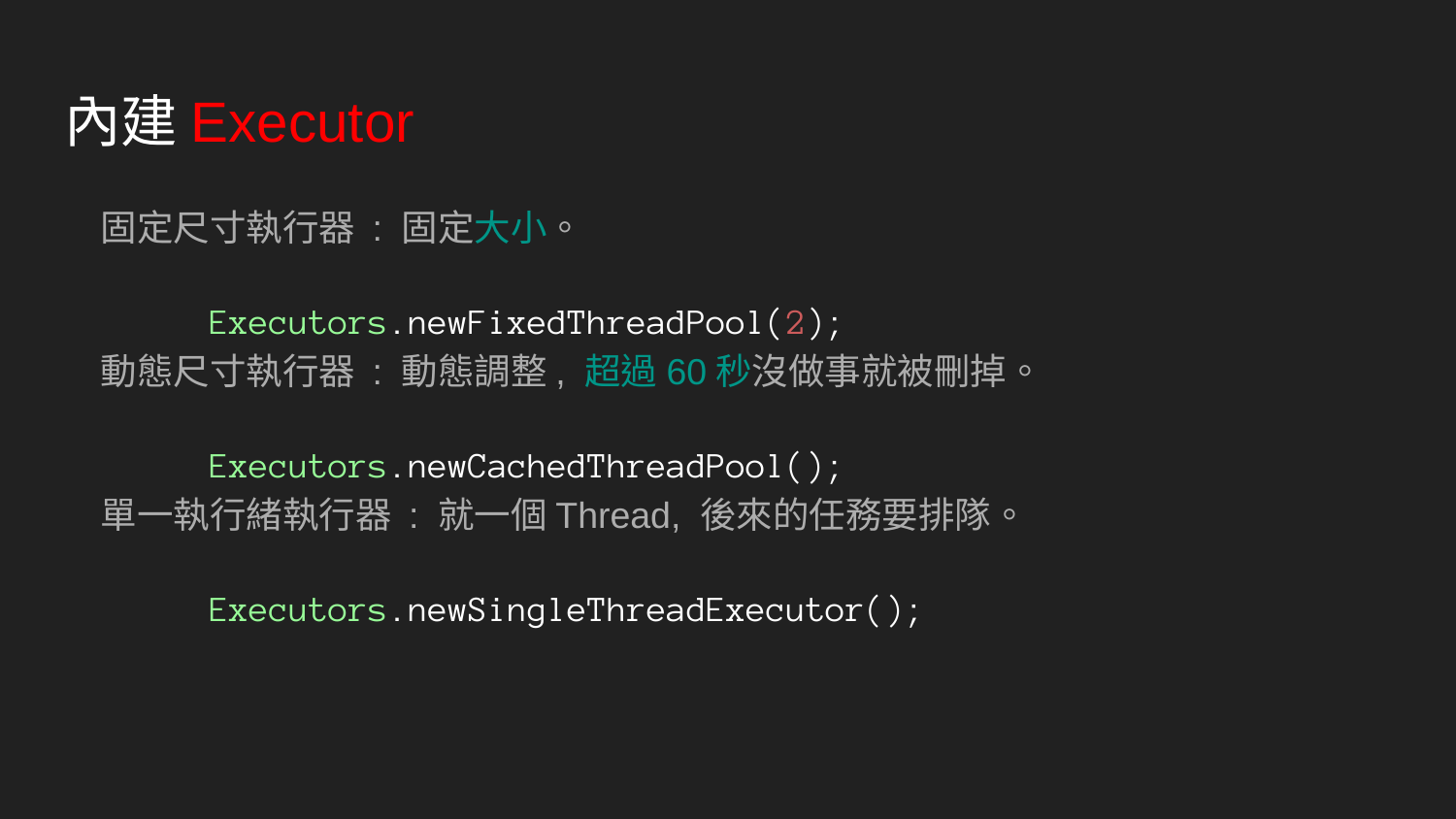

# 內建Executor
固定尺寸執行器 : 固定大小。
Executors.newFixedThreadPool(2);
動態尺寸執行器 : 動態調整, 超過60秒沒做事就被刪掉。
Executors.newCachedThreadPool();
單一執行緒執行器 : 就一個Thread, 後來的任務要排隊。
Executors.newSingleThreadExecutor();